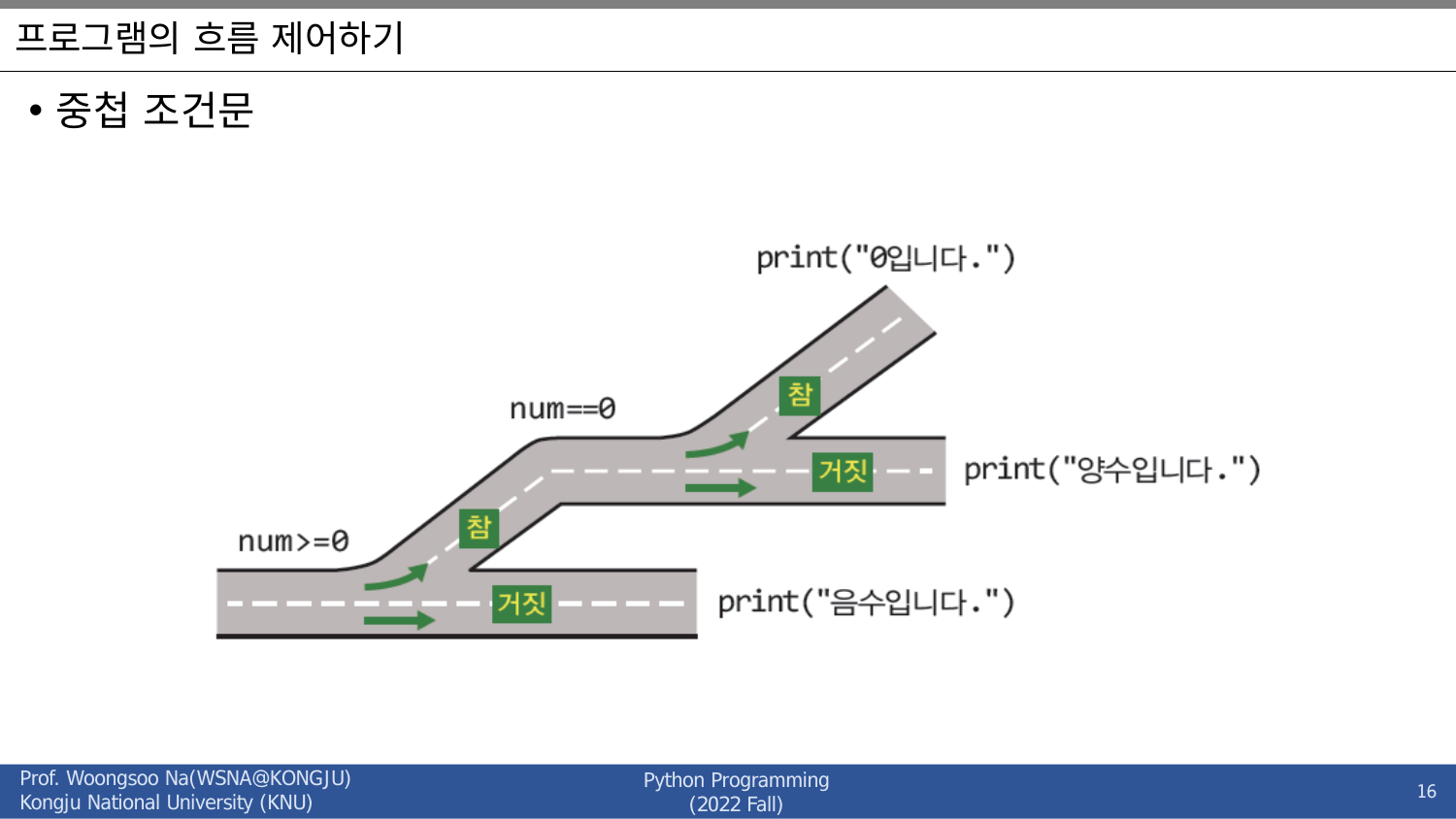

# 프로그램의 흐름 제어하기
중첩 조건문

16